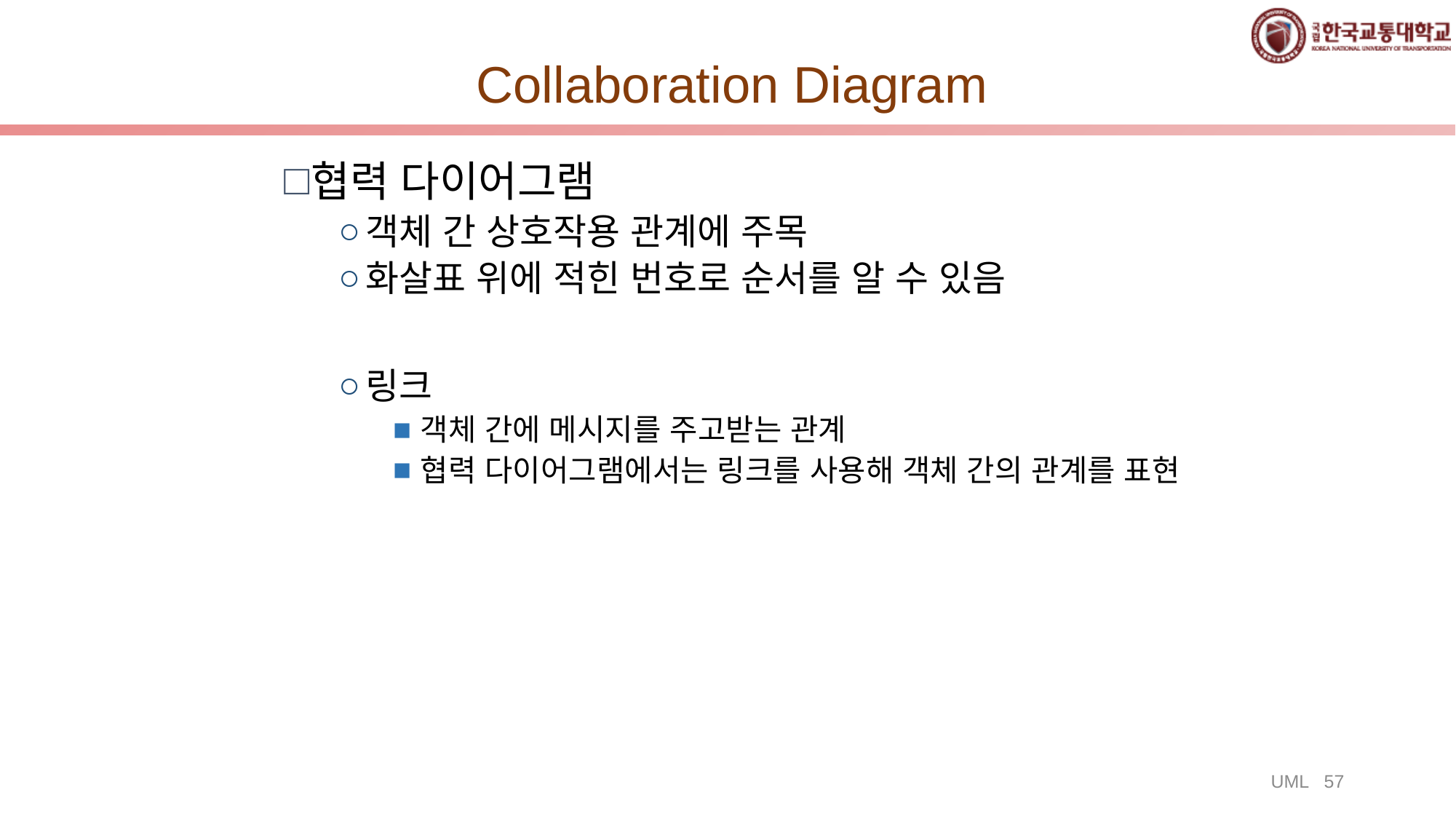

# Collaboration Diagram
협력 다이어그램
객체 간 상호작용 관계에 주목
화살표 위에 적힌 번호로 순서를 알 수 있음

링크
객체 간에 메시지를 주고받는 관계
협력 다이어그램에서는 링크를 사용해 객체 간의 관계를 표현

UML   57